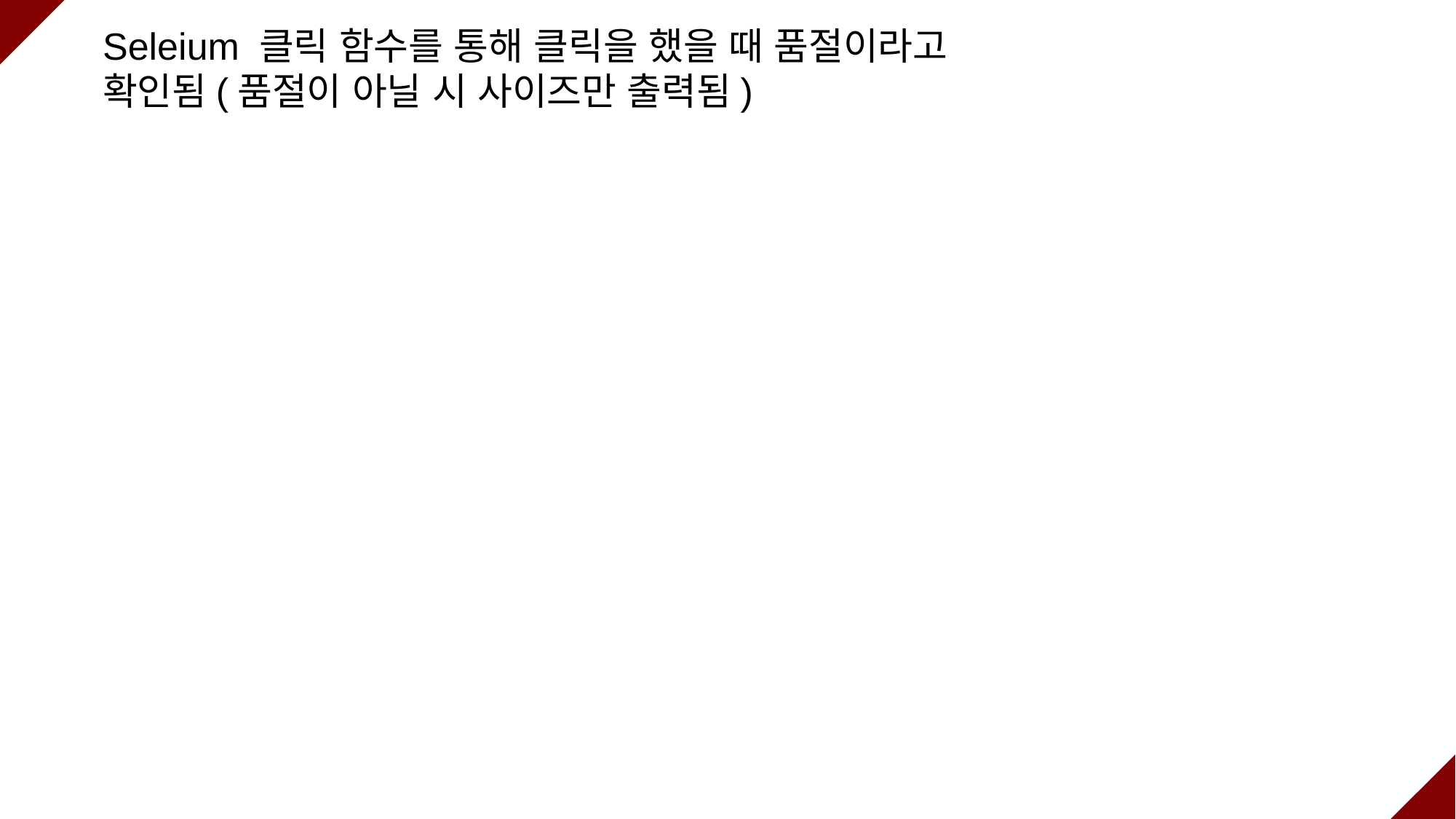

Seleium 클릭 함수를 통해 클릭을 했을 때 품절이라고 확인됨(품절이 아닐 시 사이즈만 출력됨)